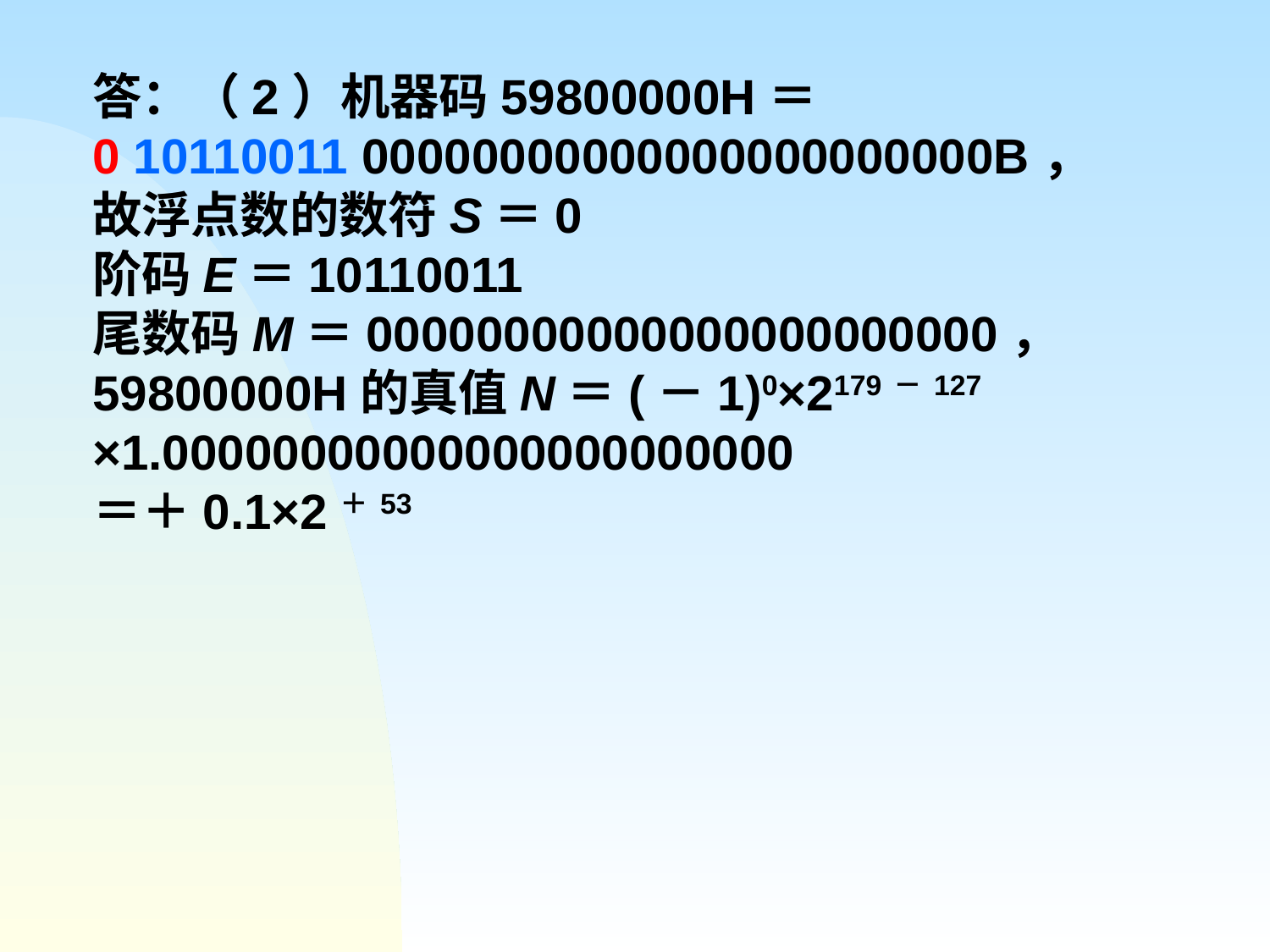

答：（2）机器码59800000H＝
0 10110011 00000000000000000000000B，
故浮点数的数符S＝0
阶码E＝10110011
尾数码M＝00000000000000000000000，
59800000H的真值N＝(－1)0×2179－127
×1.00000000000000000000000
＝＋0.1×2＋53
123